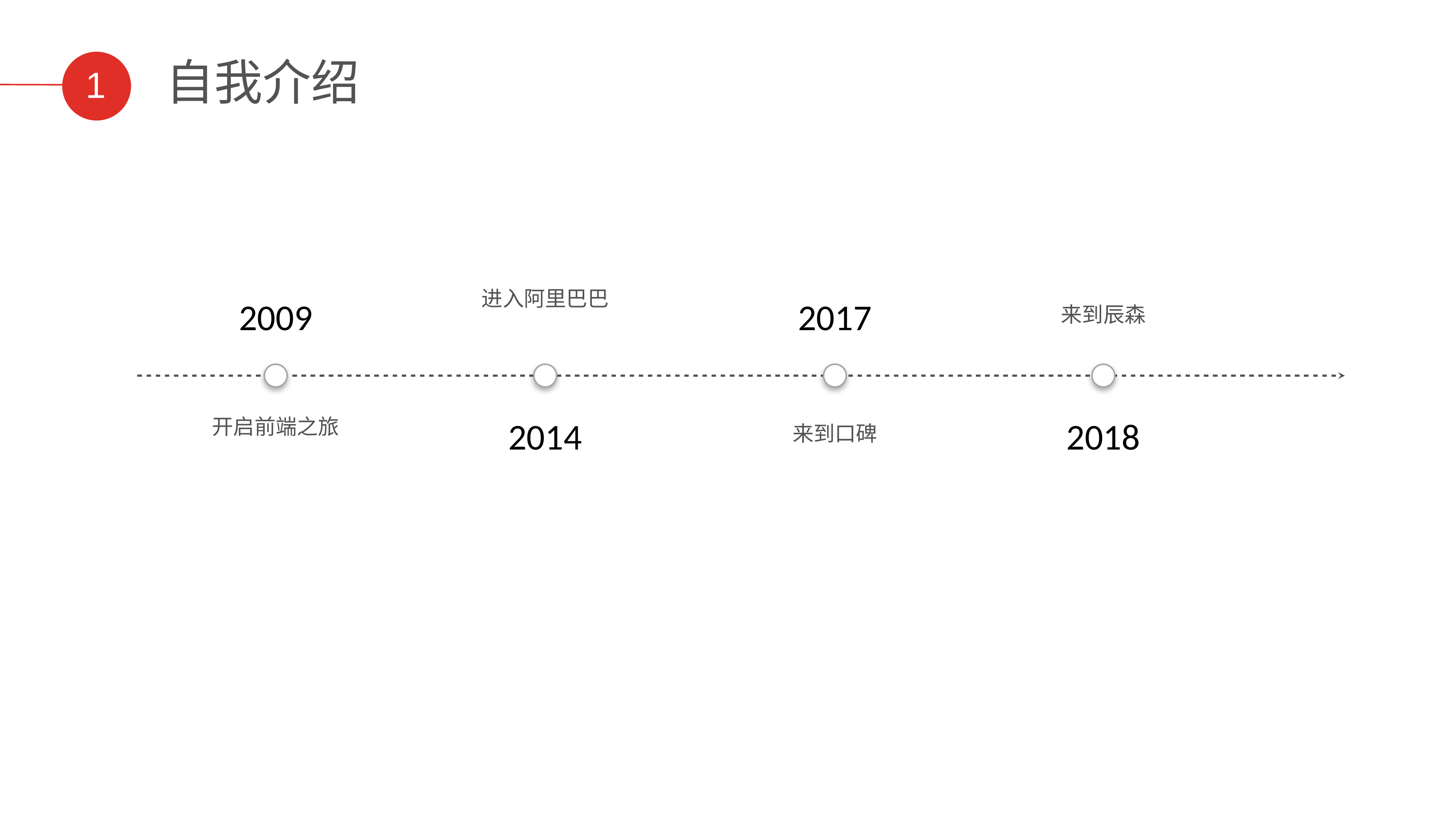

自我介绍

1

进入阿里巴巴
2009
2017
来到辰森

开启前端之旅
2014
2018
来到口碑